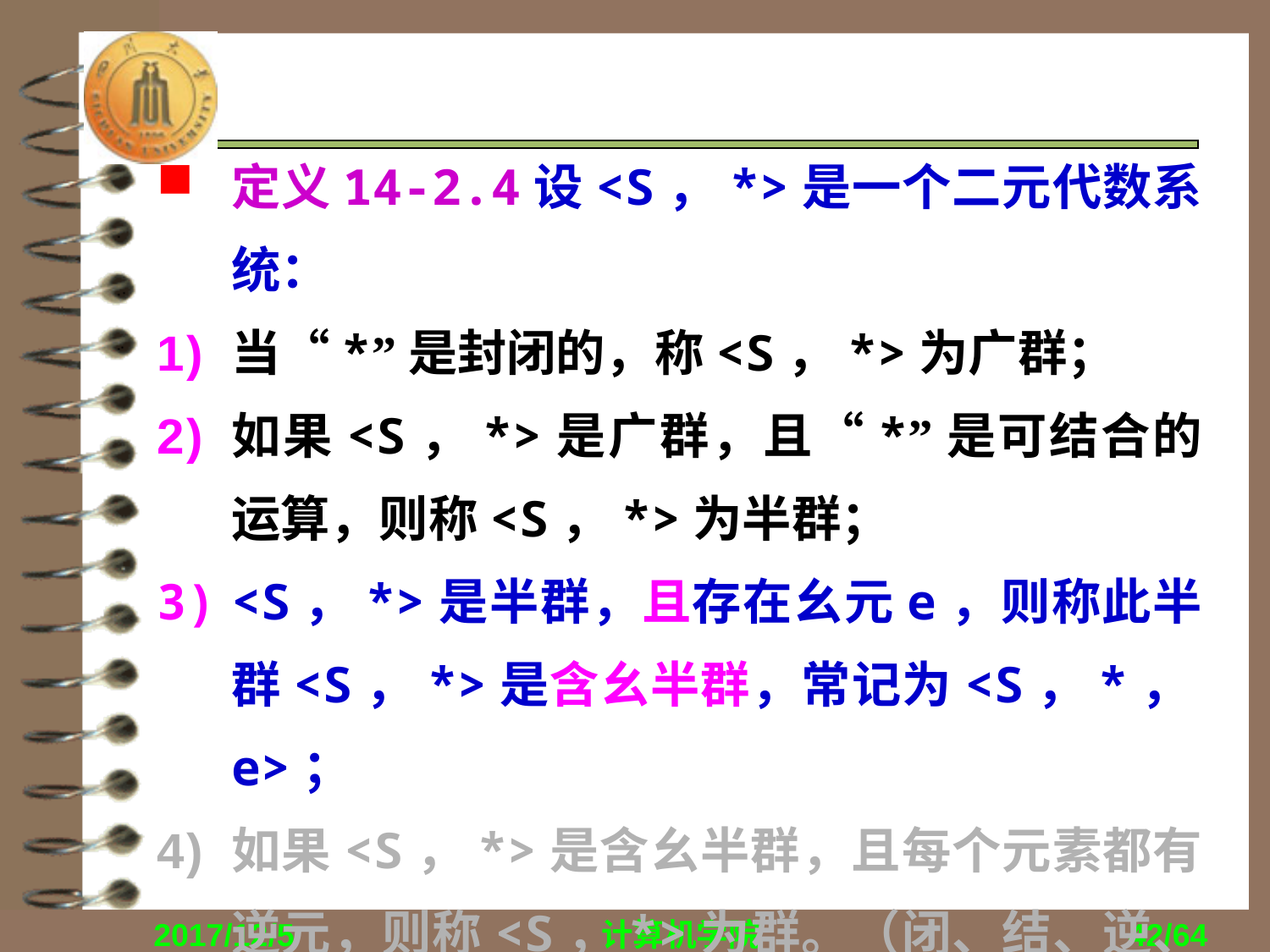

#
定义14-2.4设<S，*>是一个二元代数系统：
当“*”是封闭的，称<S，*>为广群；
如果<S，*>是广群，且“*”是可结合的运算，则称<S，*>为半群；
<S，*>是半群，且存在幺元e，则称此半群<S，*>是含幺半群，常记为<S，*，e>；
如果<S，*>是含幺半群，且每个元素都有逆元，则称<S，*>为群。（闭、结、逆、幺）
群⊂含幺半群⊂半群⊂广群
2017/12/5
计算机学院
42/64